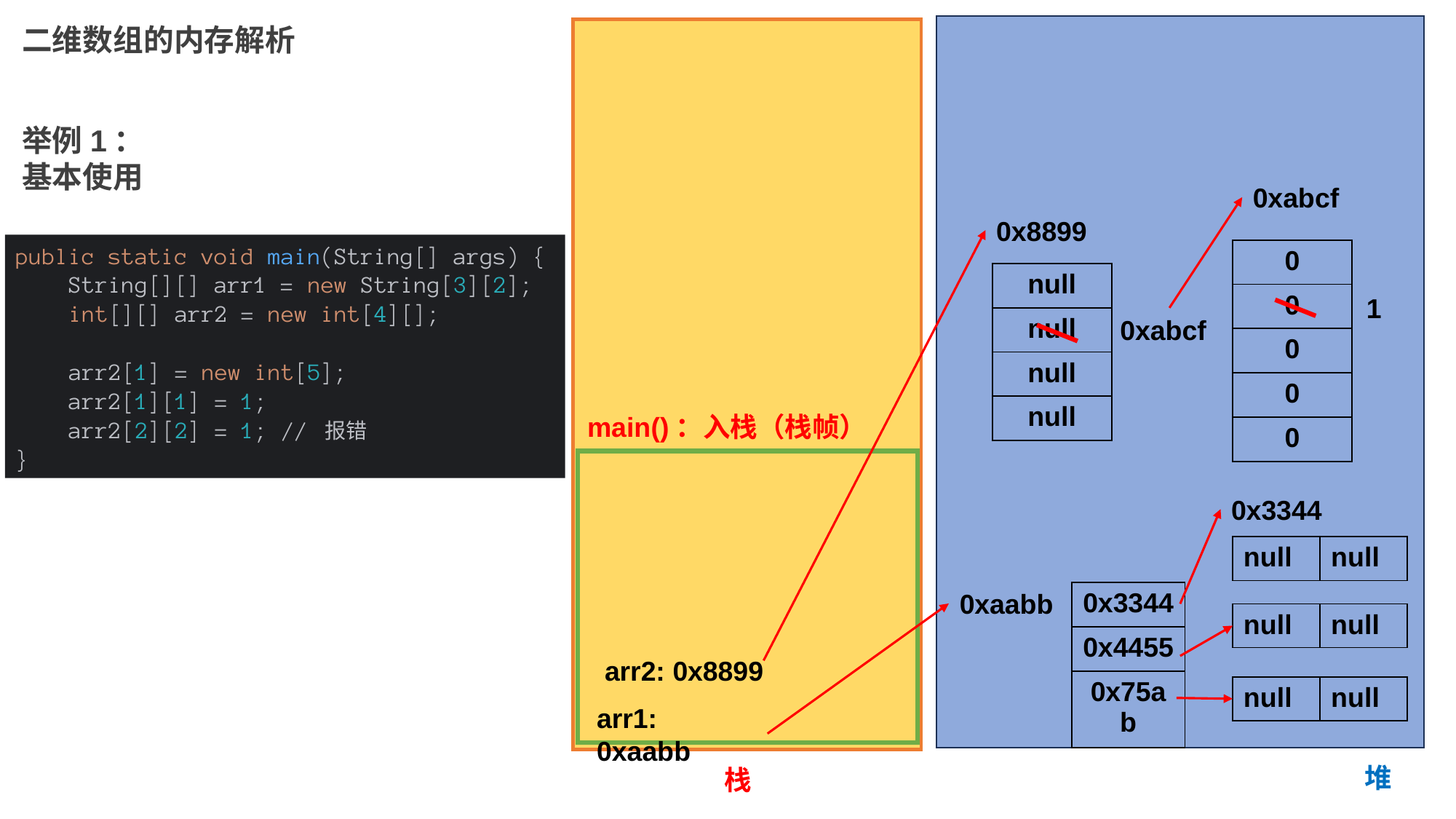

二维数组的内存解析

举例1：
基本使用
0xabcf
0x8899
public static void main(String[] args) {
    String[][] arr1 = new String[3][2];
    int[][] arr2 = new int[4][];
    arr2[1] = new int[5];
    arr2[1][1] = 1;
    arr2[2][2] = 1; // 报错
}
| 0 |
| --- |
| 0 |
| 0 |
| 0 |
| 0 |
| null |
| --- |
| null |
| null |
| null |
1
0xabcf
main()：入栈（栈帧）

0x3344
| null | null |
| --- | --- |
0xaabb
| 0x3344 |
| --- |
| 0x4455 |
| 0x75ab |
| null | null |
| --- | --- |
arr2: 0x8899
| null | null |
| --- | --- |
arr1: 0xaabb
堆
栈